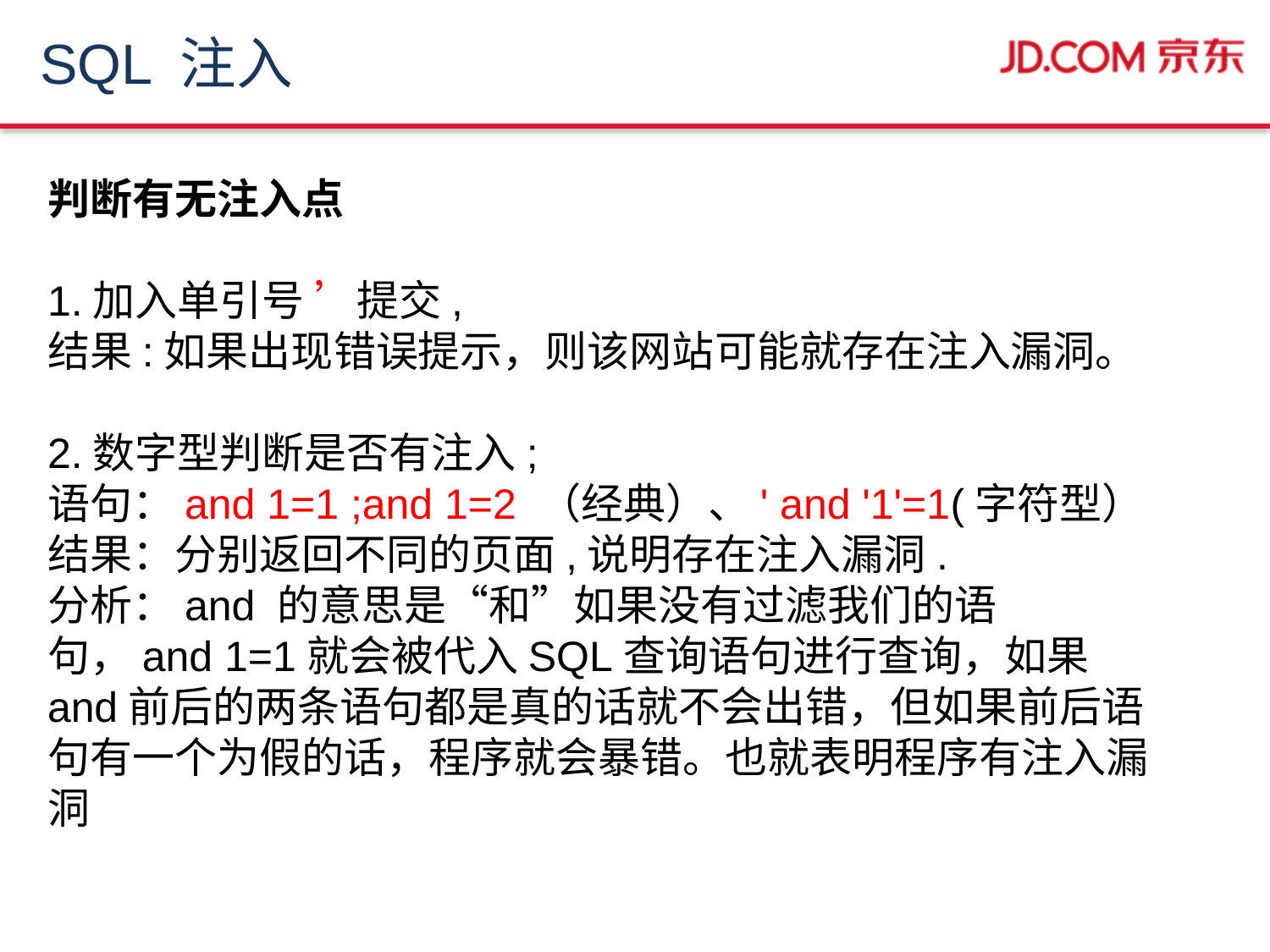

# SQL 注入
判断有无注入点

1.加入单引号 ’提交,
结果:如果出现错误提示，则该网站可能就存在注入漏洞。

2.数字型判断是否有注入;
语句：and 1=1 ;and 1=2 （经典）、' and '1'=1(字符型）
结果：分别返回不同的页面,说明存在注入漏洞.
分析：and 的意思是“和”如果没有过滤我们的语句，and 1=1就会被代入SQL查询语句进行查询，如果and前后的两条语句都是真的话就不会出错，但如果前后语句有一个为假的话，程序就会暴错。也就表明程序有注入漏洞